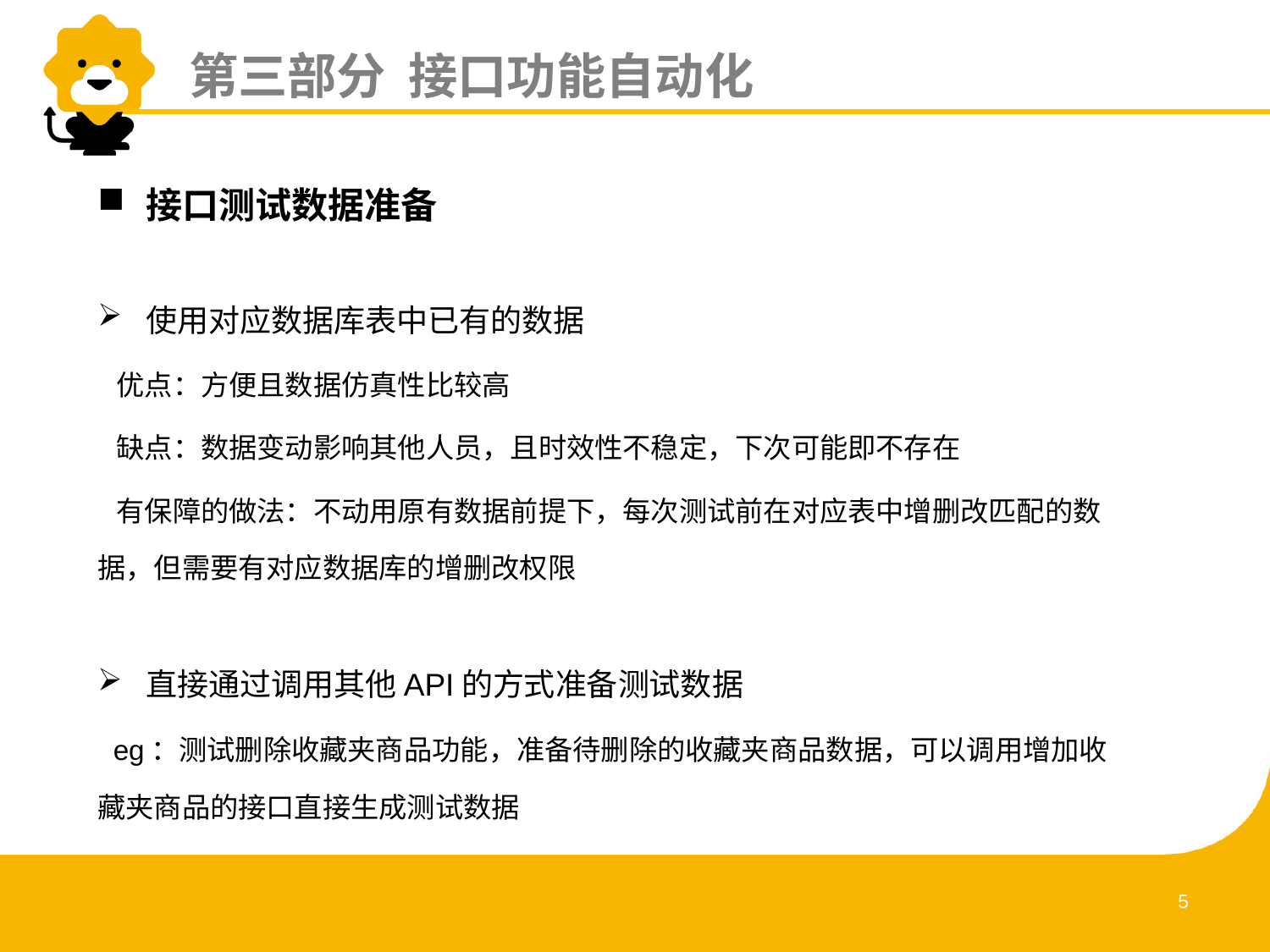

第三部分  接口功能自动化
接口测试数据准备

使用对应数据库表中已有的数据
  优点：方便且数据仿真性比较高
  缺点：数据变动影响其他人员，且时效性不稳定，下次可能即不存在
  有保障的做法：不动用原有数据前提下，每次测试前在对应表中增删改匹配的数据，但需要有对应数据库的增删改权限

直接通过调用其他API的方式准备测试数据
  eg：测试删除收藏夹商品功能，准备待删除的收藏夹商品数据，可以调用增加收藏夹商品的接口直接生成测试数据